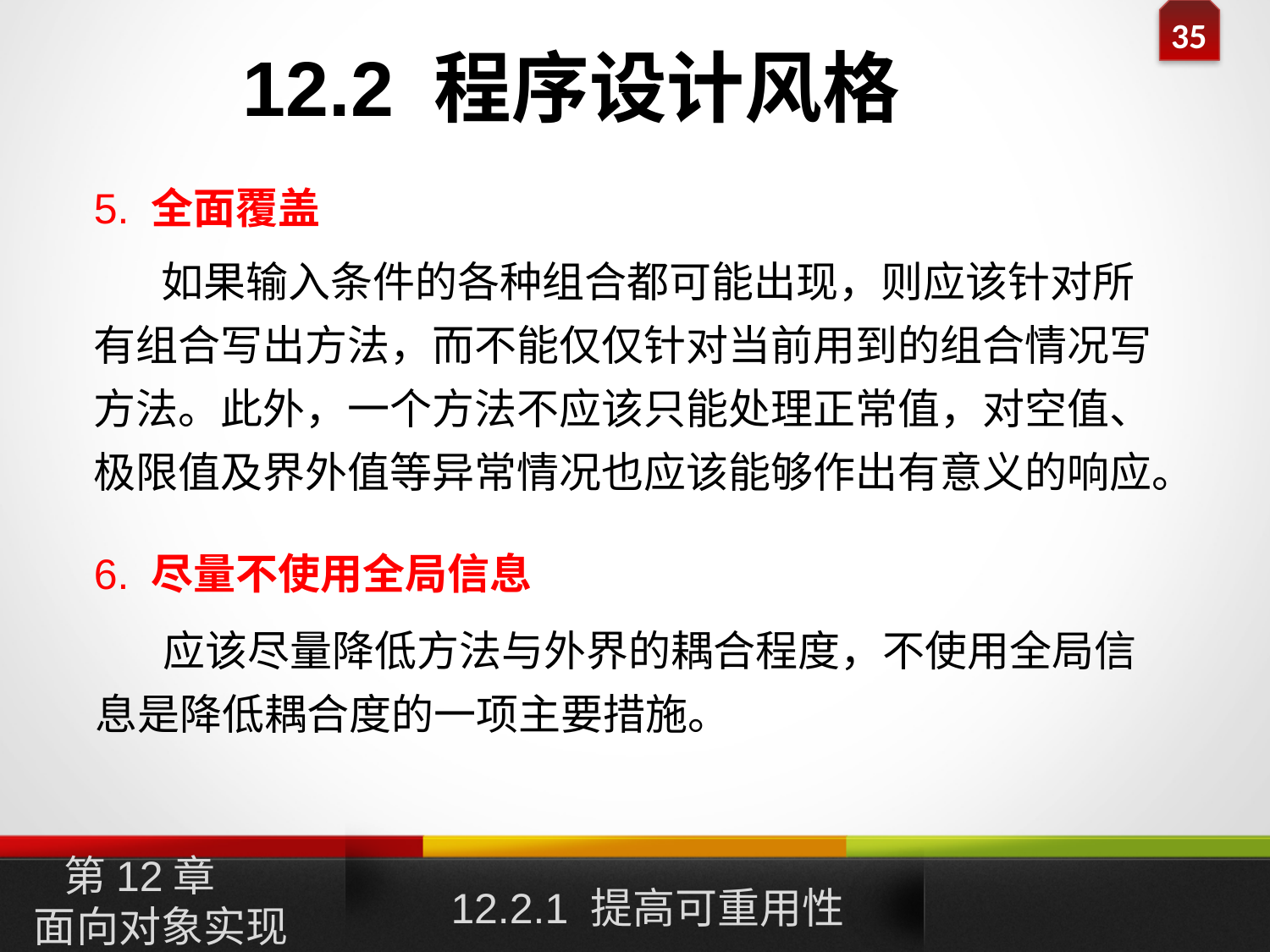

12.2 程序设计风格
5. 全面覆盖
      如果输入条件的各种组合都可能出现，则应该针对所有组合写出方法，而不能仅仅针对当前用到的组合情况写方法。此外，一个方法不应该只能处理正常值，对空值、极限值及界外值等异常情况也应该能够作出有意义的响应。
6. 尽量不使用全局信息
      应该尽量降低方法与外界的耦合程度，不使用全局信息是降低耦合度的一项主要措施。
12.2.1 提高可重用性